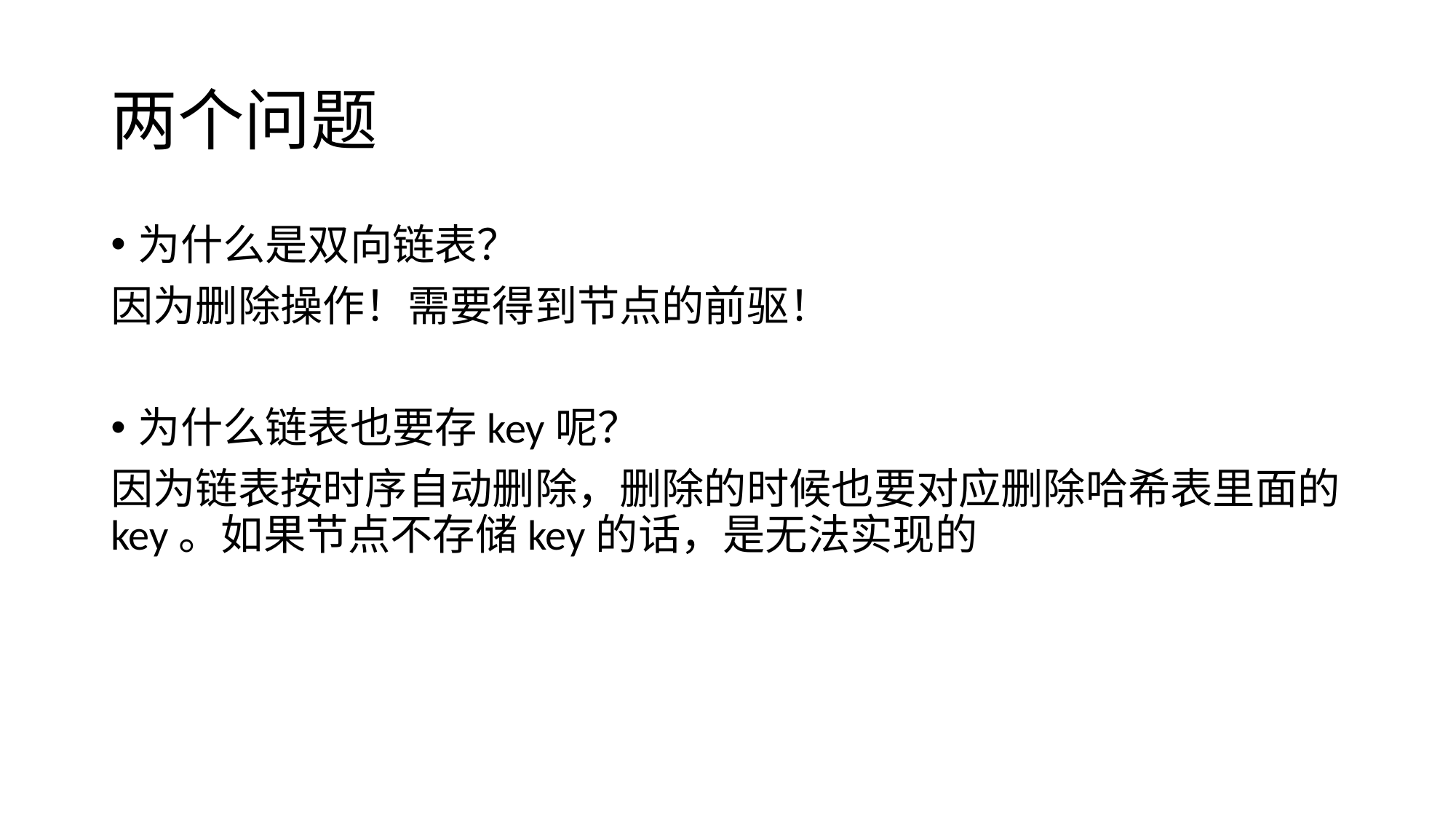

# 两个问题
为什么是双向链表？
因为删除操作！需要得到节点的前驱！

为什么链表也要存key呢？
因为链表按时序自动删除，删除的时候也要对应删除哈希表里面的key。如果节点不存储key的话，是无法实现的